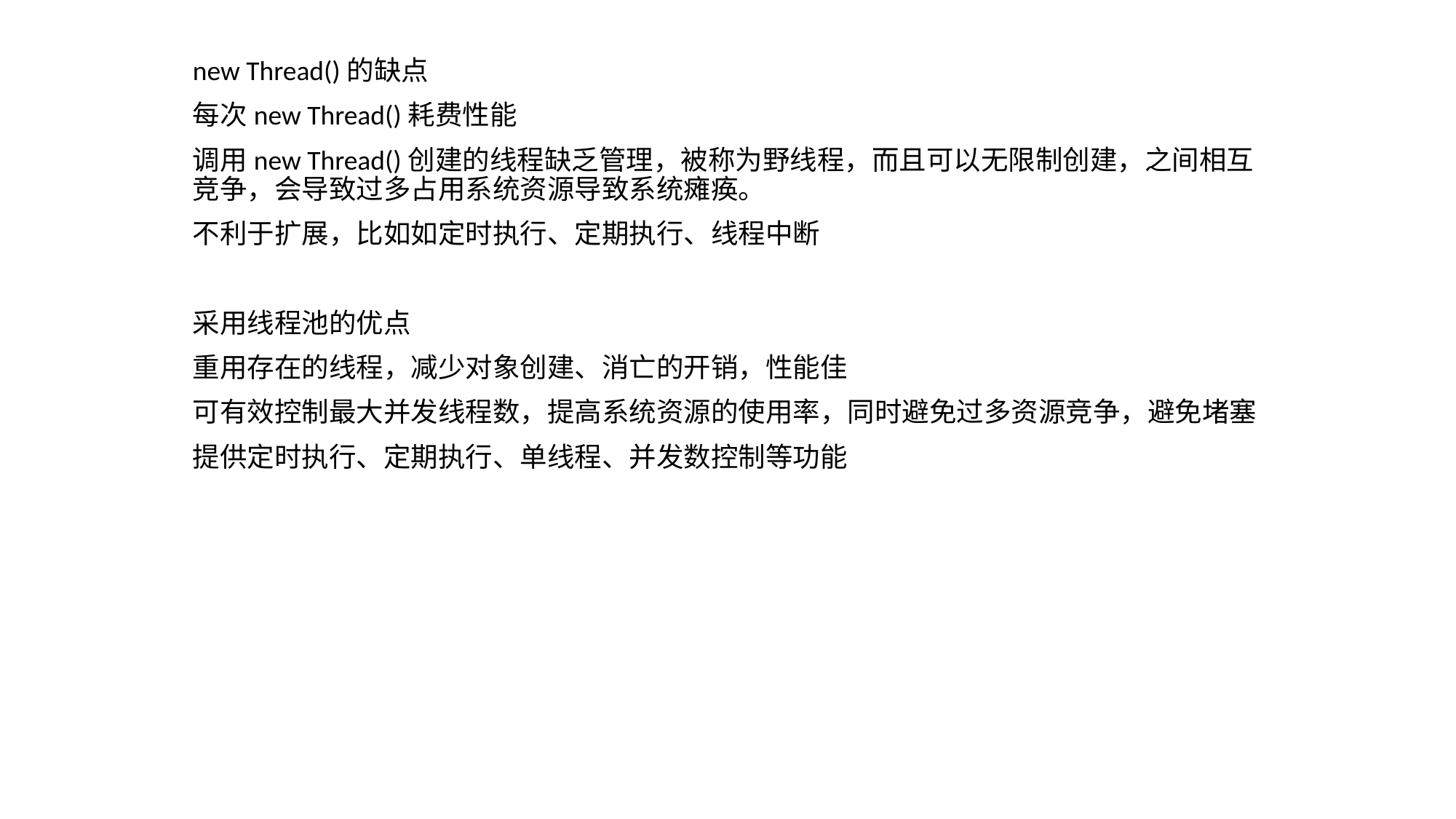

new Thread()的缺点
每次new Thread()耗费性能
调用new Thread()创建的线程缺乏管理，被称为野线程，而且可以无限制创建，之间相互竞争，会导致过多占用系统资源导致系统瘫痪。
不利于扩展，比如如定时执行、定期执行、线程中断

采用线程池的优点
重用存在的线程，减少对象创建、消亡的开销，性能佳
可有效控制最大并发线程数，提高系统资源的使用率，同时避免过多资源竞争，避免堵塞
提供定时执行、定期执行、单线程、并发数控制等功能